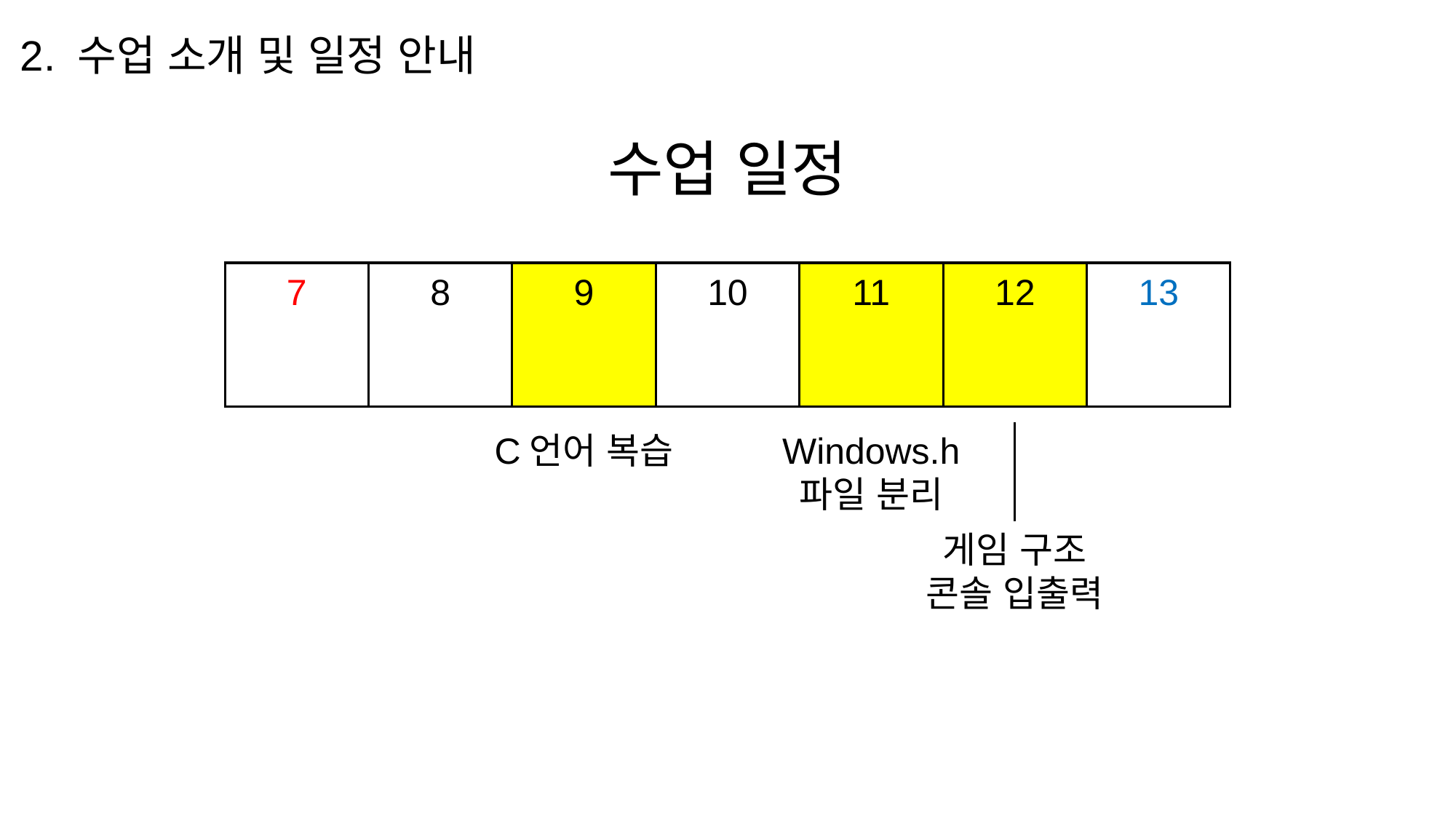

2. 수업 소개 및 일정 안내
수업 일정
13

12

11

7

8

9

10

Windows.h
파일 분리
C언어 복습
게임 구조
콘솔 입출력